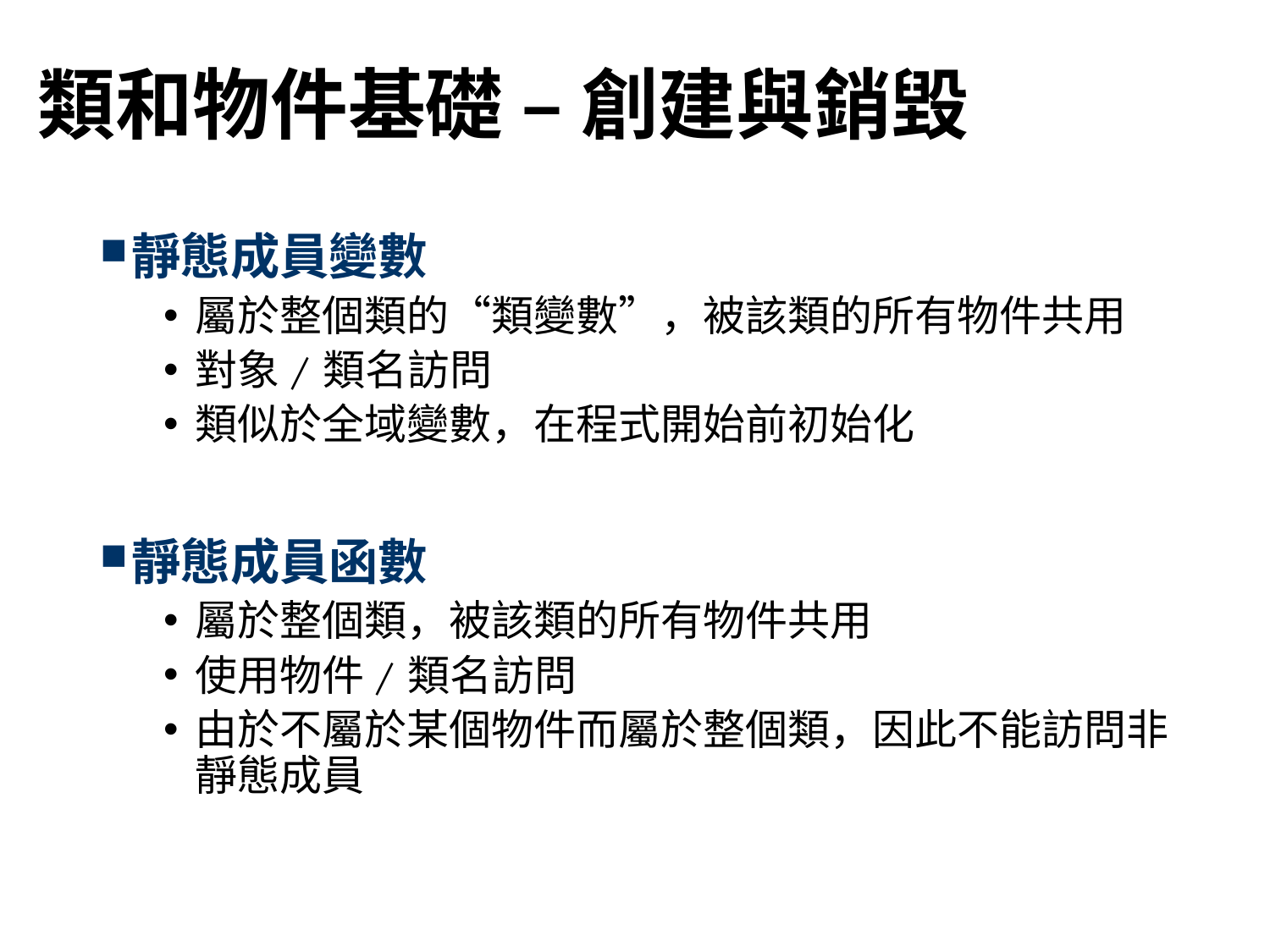

# 類和物件基礎 – 創建與銷毀
靜態成員變數
屬於整個類的“類變數”，被該類的所有物件共用
對象/類名訪問
類似於全域變數，在程式開始前初始化

靜態成員函數
屬於整個類，被該類的所有物件共用
使用物件/類名訪問
由於不屬於某個物件而屬於整個類，因此不能訪問非靜態成員